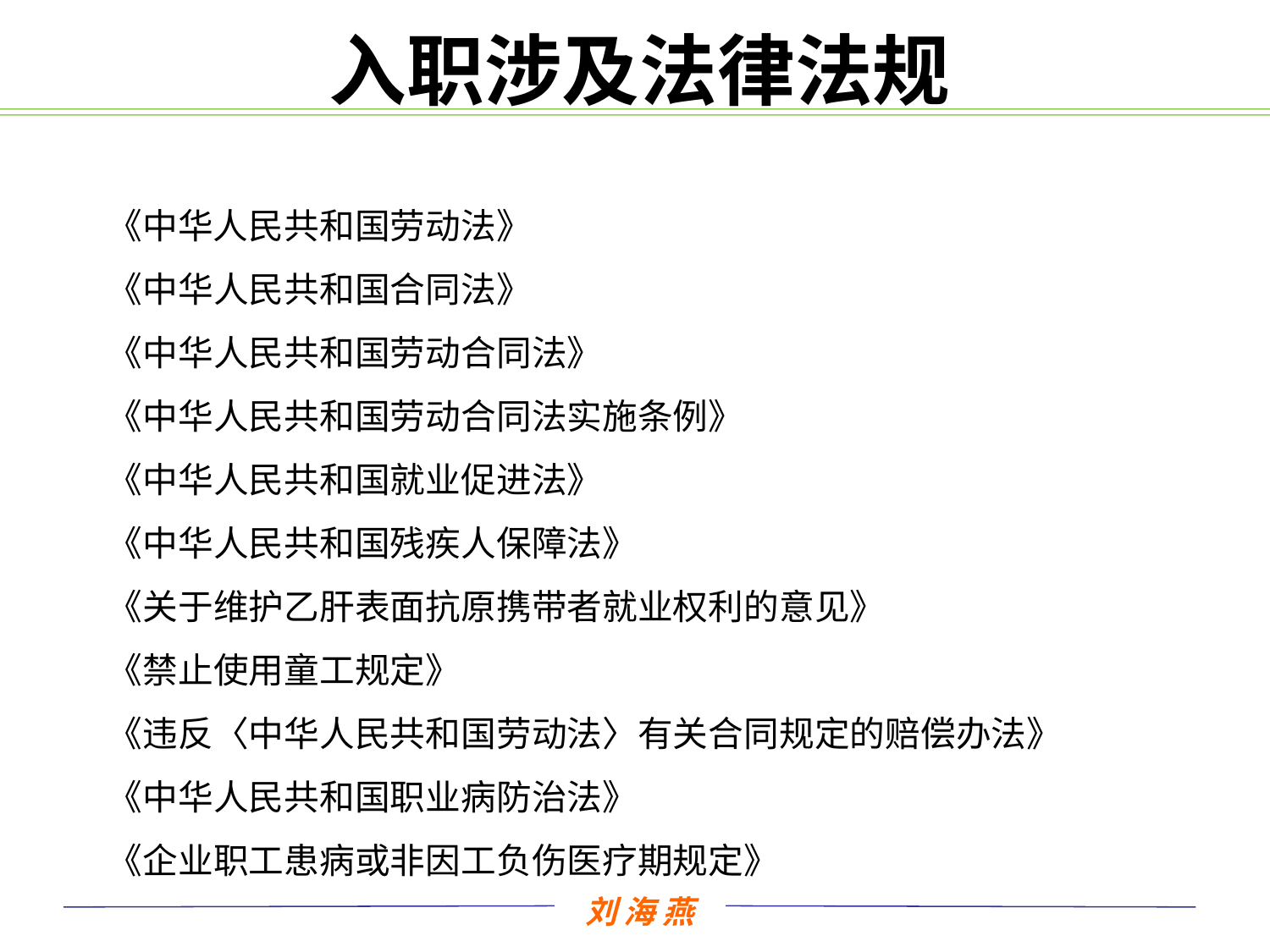

# 入职涉及法律法规
《中华人民共和国劳动法》
《中华人民共和国合同法》
《中华人民共和国劳动合同法》
《中华人民共和国劳动合同法实施条例》
《中华人民共和国就业促进法》
《中华人民共和国残疾人保障法》
《关于维护乙肝表面抗原携带者就业权利的意见》
《禁止使用童工规定》
《违反〈中华人民共和国劳动法〉有关合同规定的赔偿办法》
《中华人民共和国职业病防治法》
《企业职工患病或非因工负伤医疗期规定》